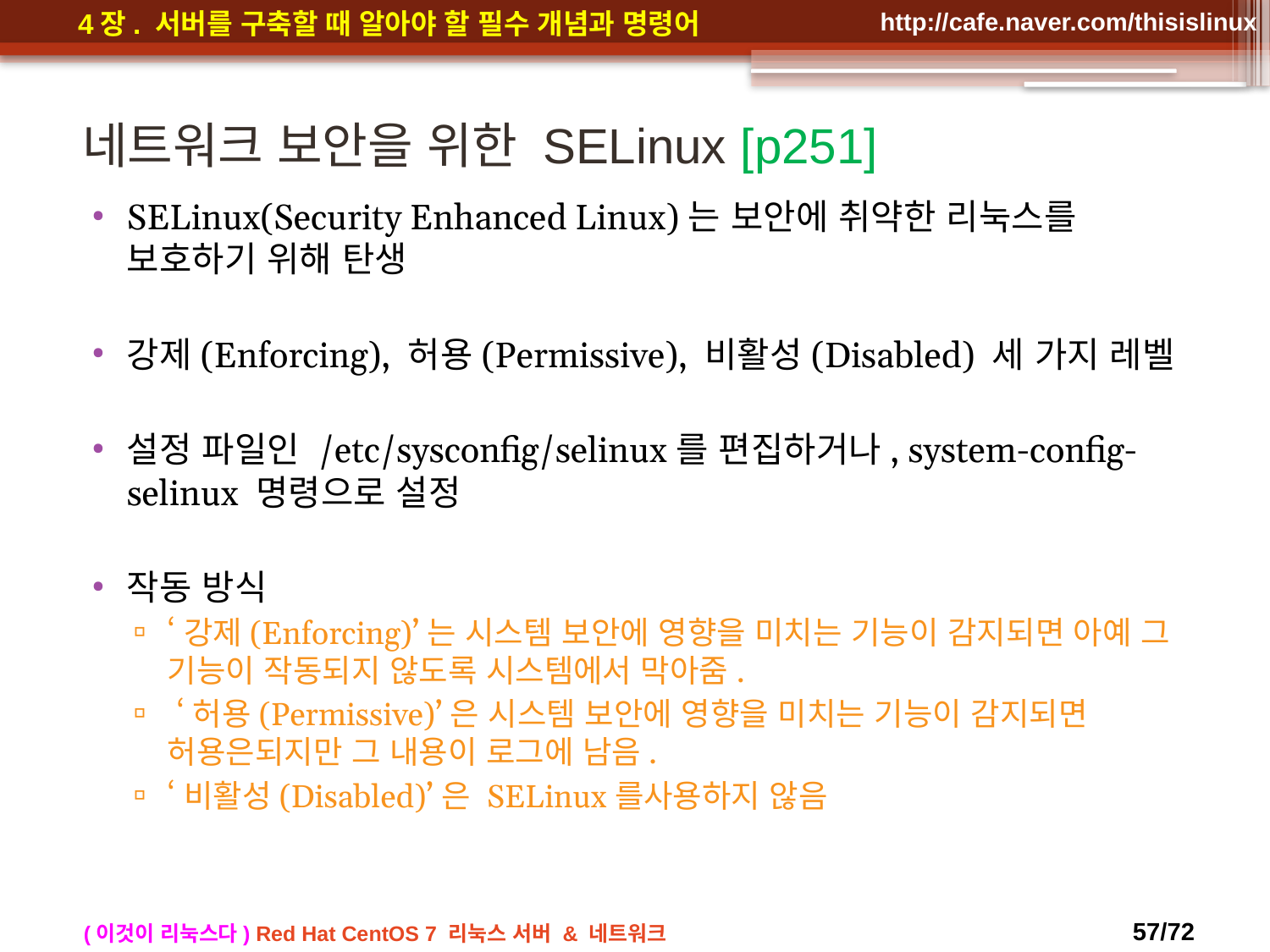

# 네트워크 보안을 위한 SELinux [p251]
SELinux(Security Enhanced Linux)는 보안에 취약한 리눅스를 보호하기 위해 탄생

강제(Enforcing), 허용(Permissive), 비활성(Disabled) 세 가지 레벨

설정 파일인 /etc/sysconfig/selinux를 편집하거나, system-config-selinux 명령으로 설정

작동 방식
‘강제(Enforcing)’는 시스템 보안에 영향을 미치는 기능이 감지되면 아예 그 기능이 작동되지 않도록 시스템에서 막아줌.
 ‘허용(Permissive)’은 시스템 보안에 영향을 미치는 기능이 감지되면 허용은되지만 그 내용이 로그에 남음.
‘비활성(Disabled)’은 SELinux를사용하지 않음